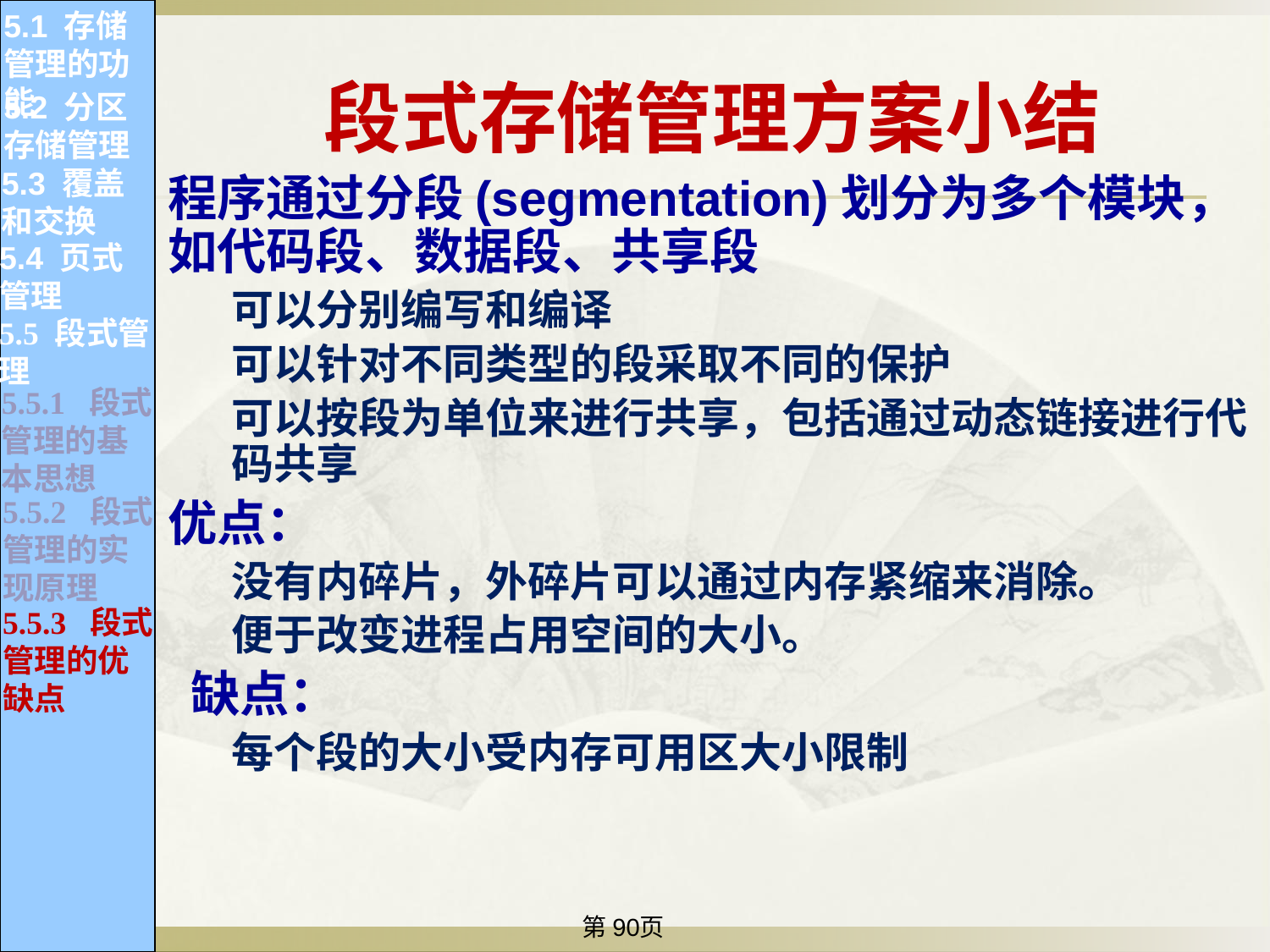

5.1 存储管理的功能
段式存储管理方案小结
5.2 分区存储管理
5.3 覆盖和交换
程序通过分段(segmentation)划分为多个模块，如代码段、数据段、共享段
可以分别编写和编译
可以针对不同类型的段采取不同的保护
可以按段为单位来进行共享，包括通过动态链接进行代码共享
优点：
没有内碎片，外碎片可以通过内存紧缩来消除。
便于改变进程占用空间的大小。
 缺点：
每个段的大小受内存可用区大小限制

5.4 页式管理
5.5 段式管理
5.5.1  段式管理的基本思想
5.5.2  段式管理的实现原理
5.5.3  段式管理的优缺点